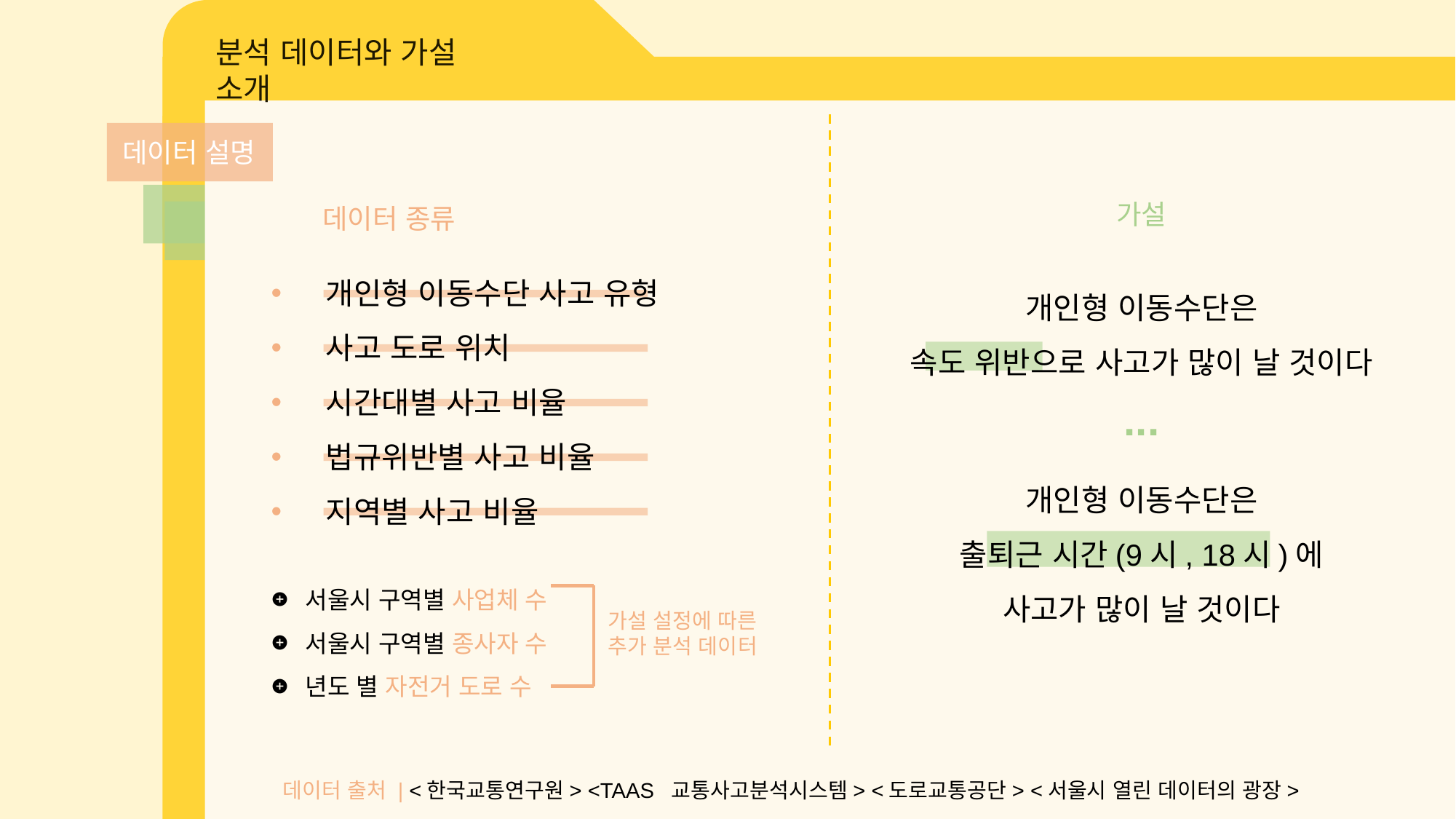

분석 데이터와 가설 소개

데이터 설명

가설
데이터 종류
개인형 이동수단 사고 유형
사고 도로 위치
시간대별 사고 비율
법규위반별 사고 비율
지역별 사고 비율
개인형 이동수단은
속도 위반으로 사고가 많이 날 것이다

...

개인형 이동수단은
출퇴근 시간(9시, 18시)에
사고가 많이 날 것이다

서울시 구역별 사업체 수
서울시 구역별 종사자 수
년도 별 자전거 도로 수
가설 설정에 따른
추가 분석 데이터
데이터 출처 | <한국교통연구원> <TAAS  교통사고분석시스템> <도로교통공단> <서울시 열린 데이터의 광장>